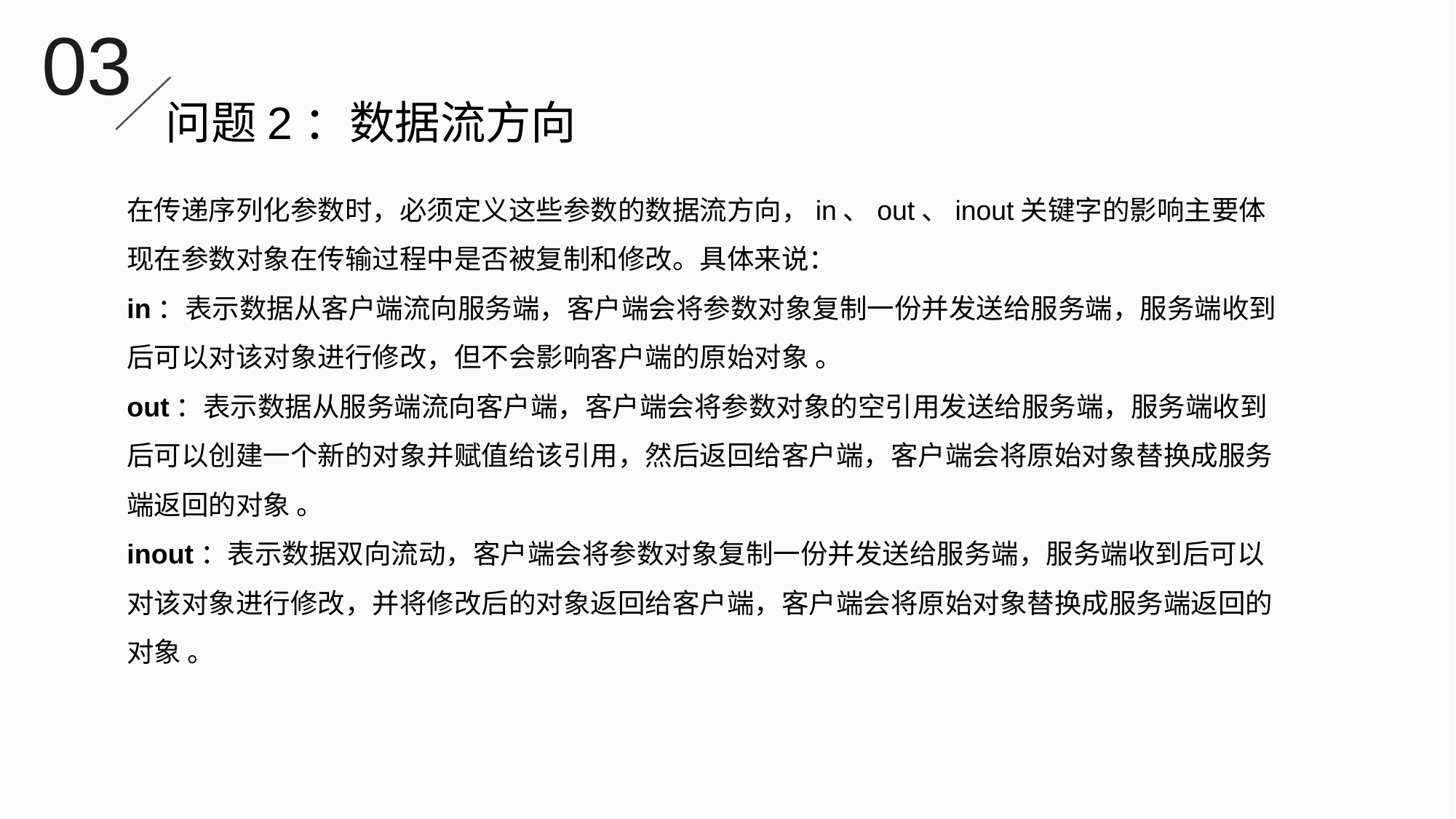

03
问题2：数据流方向
在传递序列化参数时，必须定义这些参数的数据流方向，in、out、inout关键字的影响主要体现在参数对象在传输过程中是否被复制和修改。具体来说：
in：表示数据从客户端流向服务端，客户端会将参数对象复制一份并发送给服务端，服务端收到后可以对该对象进行修改，但不会影响客户端的原始对象 。
out：表示数据从服务端流向客户端，客户端会将参数对象的空引用发送给服务端，服务端收到后可以创建一个新的对象并赋值给该引用，然后返回给客户端，客户端会将原始对象替换成服务端返回的对象 。
inout：表示数据双向流动，客户端会将参数对象复制一份并发送给服务端，服务端收到后可以对该对象进行修改，并将修改后的对象返回给客户端，客户端会将原始对象替换成服务端返回的对象 。